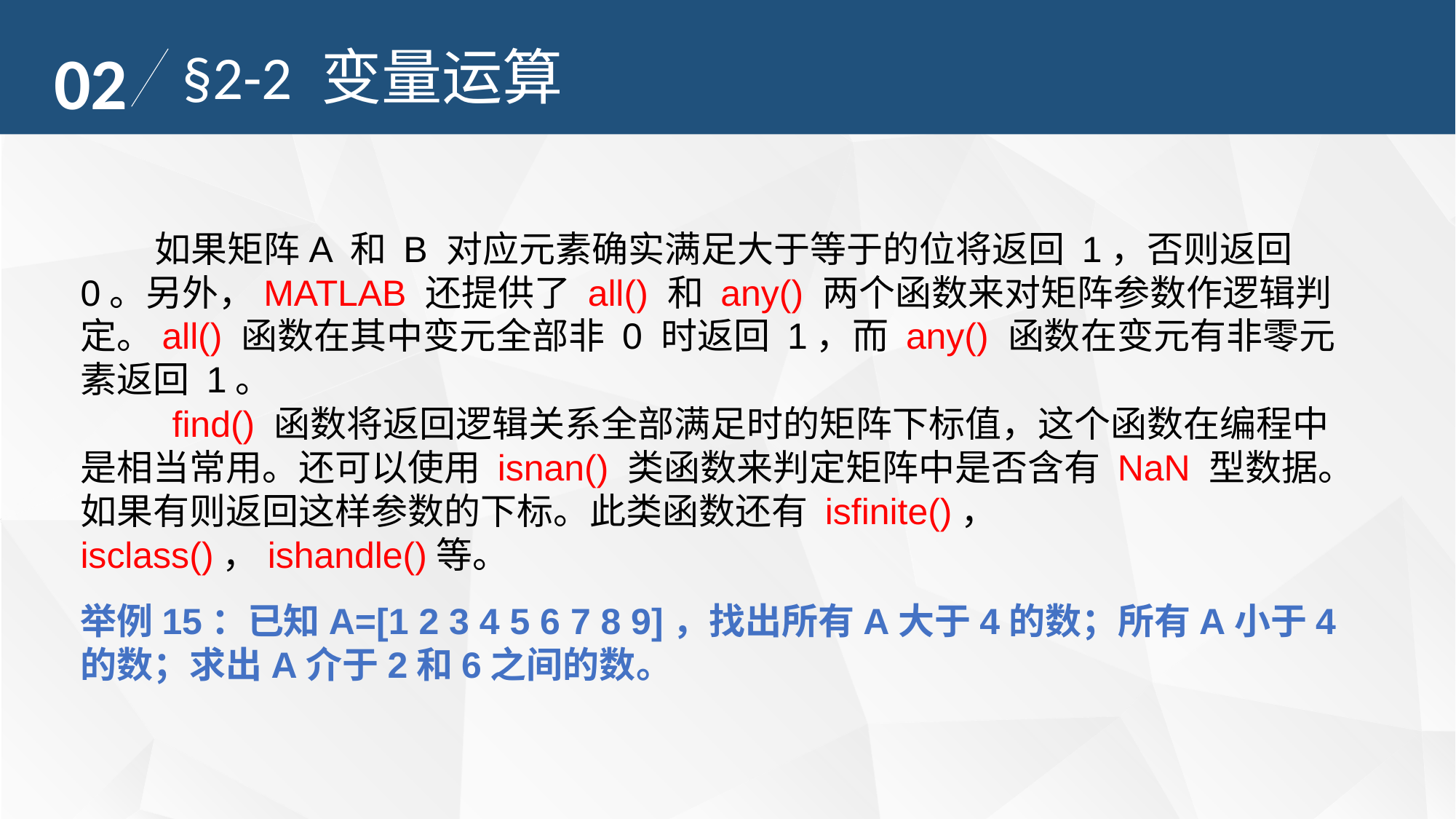

02
§2-2 变量运算
        如果矩阵A 和 B 对应元素确实满足大于等于的位将返回 1，否则返回 0。另外，MATLAB 还提供了 all() 和 any() 两个函数来对矩阵参数作逻辑判定。all() 函数在其中变元全部非 0 时返回 1，而 any() 函数在变元有非零元素返回 1。
         find() 函数将返回逻辑关系全部满足时的矩阵下标值，这个函数在编程中是相当常用。还可以使用 isnan() 类函数来判定矩阵中是否含有 NaN 型数据。如果有则返回这样参数的下标。此类函数还有 isfinite()， isclass()，ishandle()等。
举例15：已知A=[1 2 3 4 5 6 7 8 9]，找出所有A大于4的数；所有A小于4的数；求出A介于2和6之间的数。